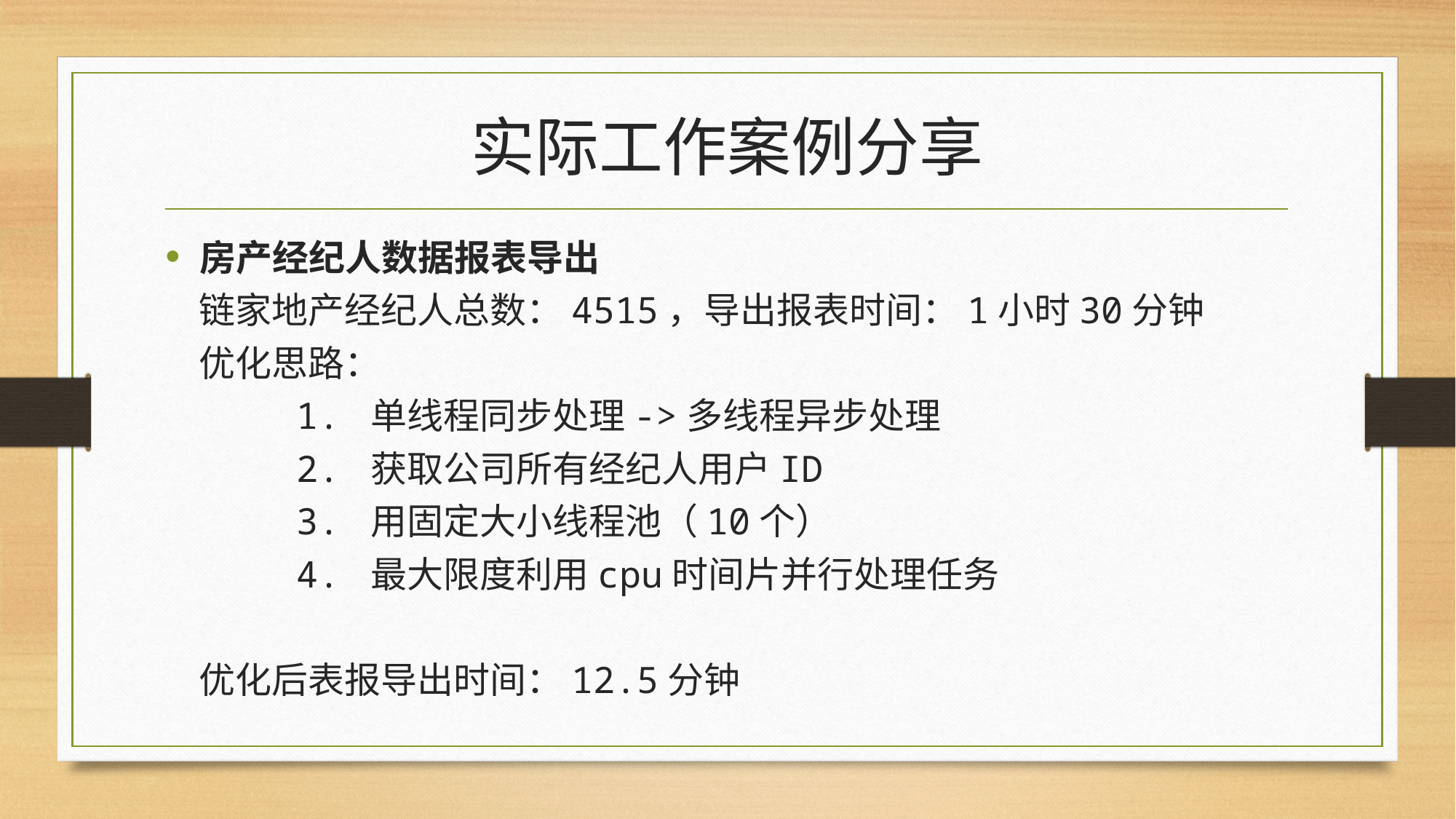

# 实际工作案例分享
房产经纪人数据报表导出
   链家地产经纪人总数：4515，导出报表时间：1小时30分钟
   优化思路：
      1. 单线程同步处理->多线程异步处理
      2. 获取公司所有经纪人用户ID
      3. 用固定大小线程池（10个）
      4. 最大限度利用cpu时间片并行处理任务

   优化后表报导出时间：12.5分钟